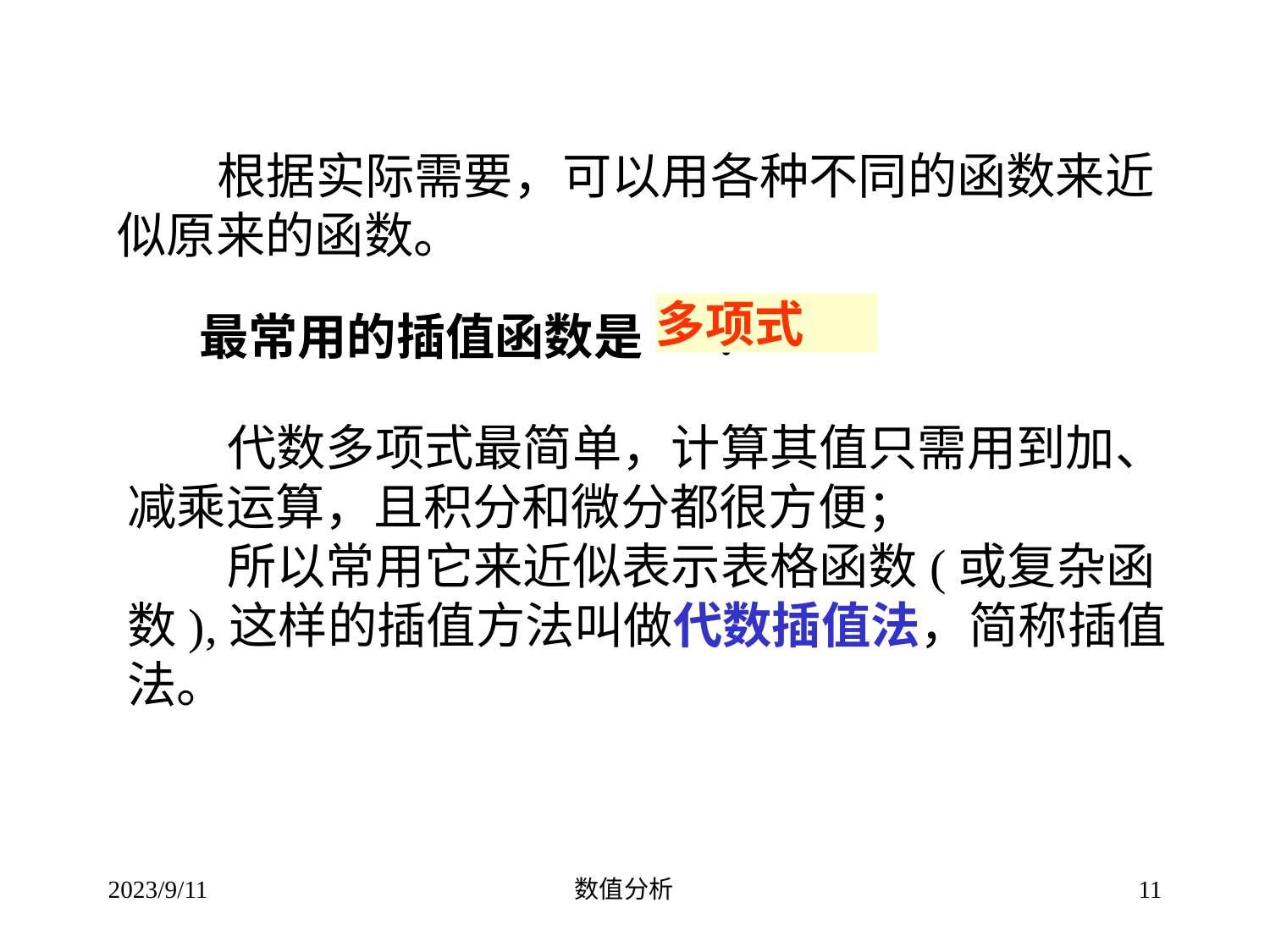

根据实际需要，可以用各种不同的函数来近似原来的函数。
最常用的插值函数是 …?
多项式
        代数多项式最简单，计算其值只需用到加、减乘运算，且积分和微分都很方便；
        所以常用它来近似表示表格函数(或复杂函数),这样的插值方法叫做代数插值法，简称插值法。
2023/9/11
数值分析
11